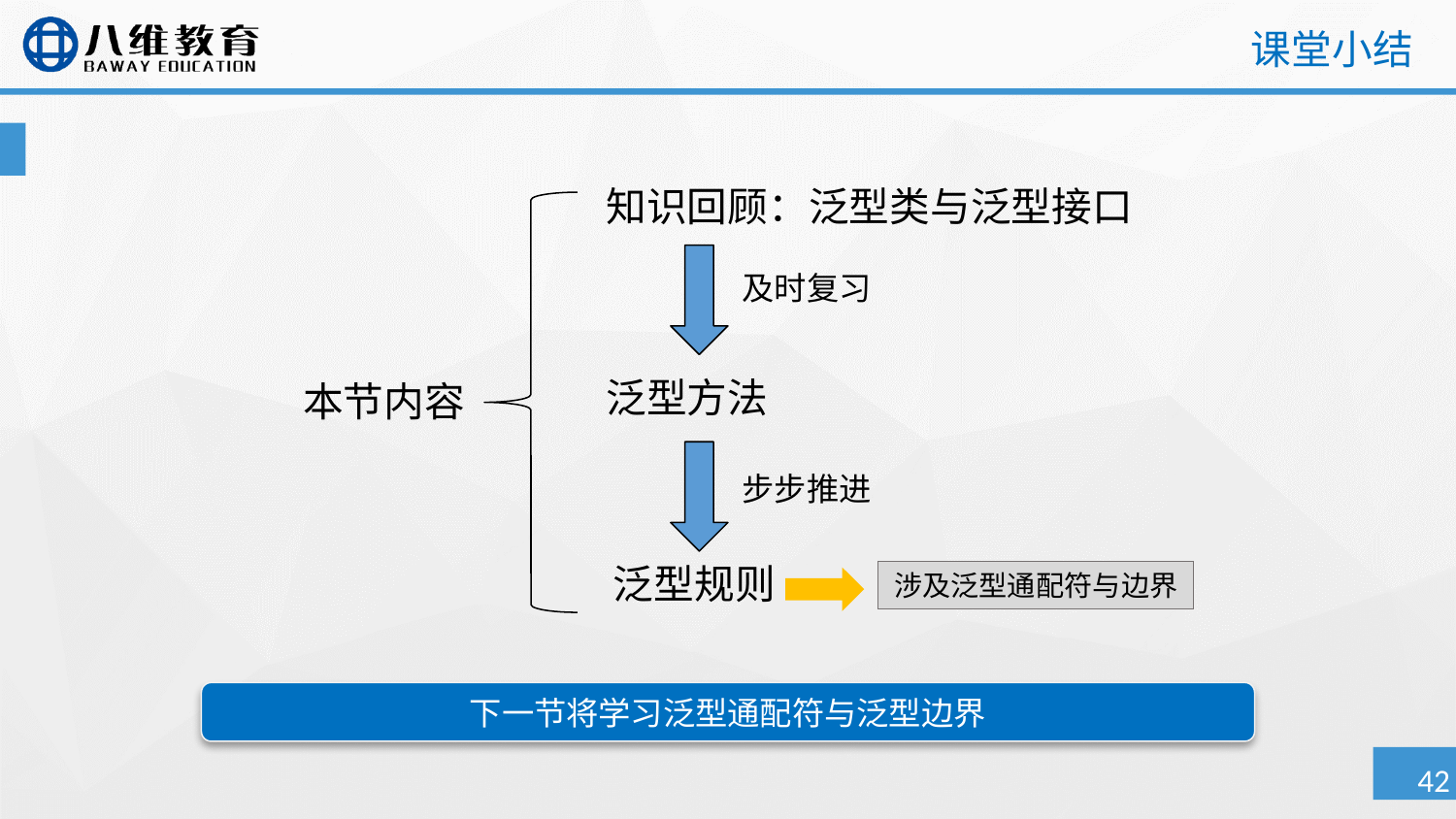

# 课堂小结
知识回顾：泛型类与泛型接口

本节内容

及时复习
泛型方法

步步推进
泛型规则
涉及泛型通配符与边界

下一节将学习泛型通配符与泛型边界